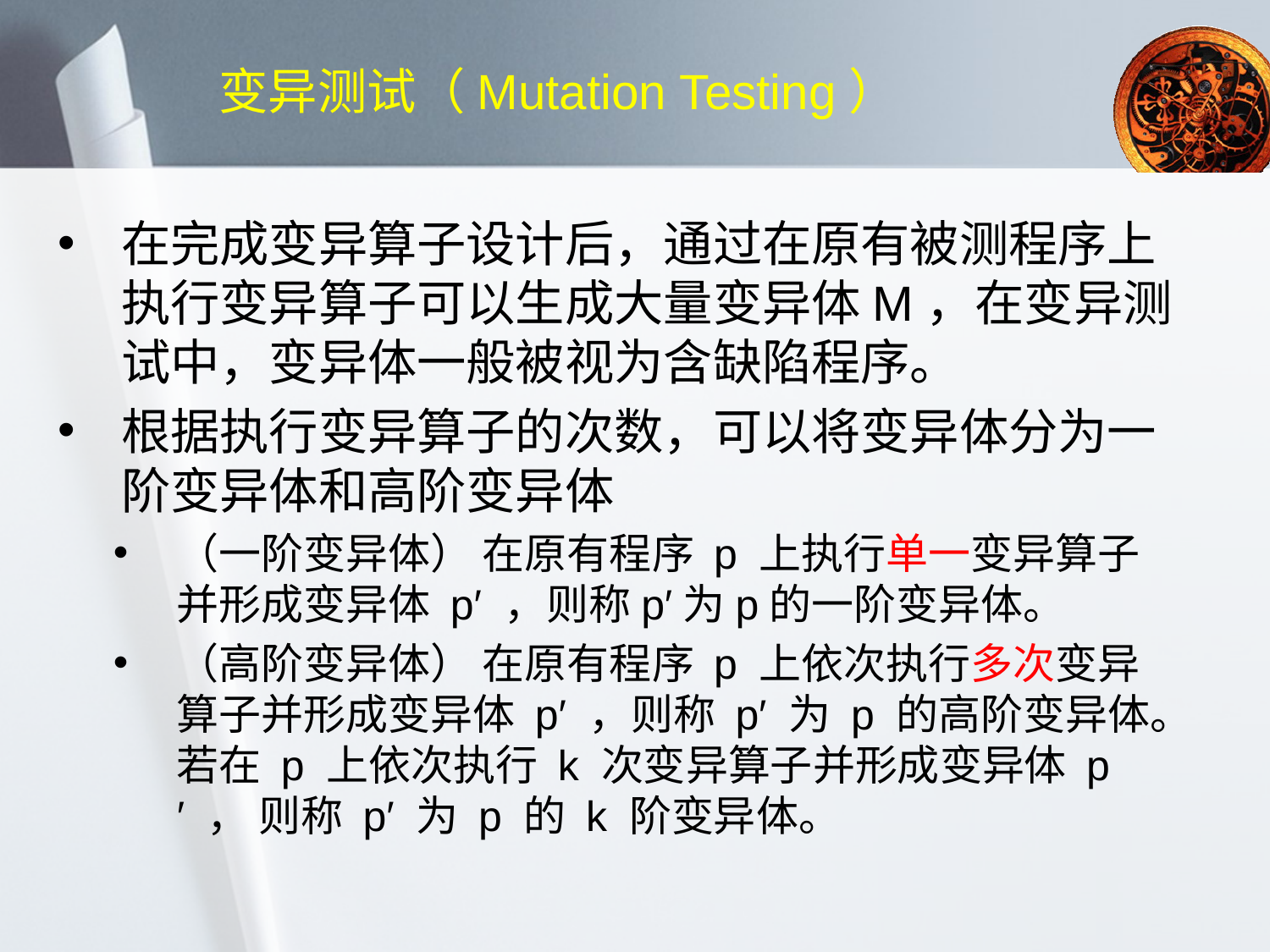

# 变异测试（Mutation Testing）
在完成变异算子设计后，通过在原有被测程序上执行变异算子可以生成大量变异体M，在变异测试中，变异体一般被视为含缺陷程序。
根据执行变异算子的次数，可以将变异体分为一阶变异体和高阶变异体
（一阶变异体） 在原有程序 p 上执行单一变异算子并形成变异体 p′ ，则称p′为p的一阶变异体。
（高阶变异体） 在原有程序 p 上依次执行多次变异算子并形成变异体 p′ ，则称 p′ 为 p 的高阶变异体。若在 p 上依次执行 k 次变异算子并形成变异体 p′ ， 则称 p′ 为 p 的 k 阶变异体。